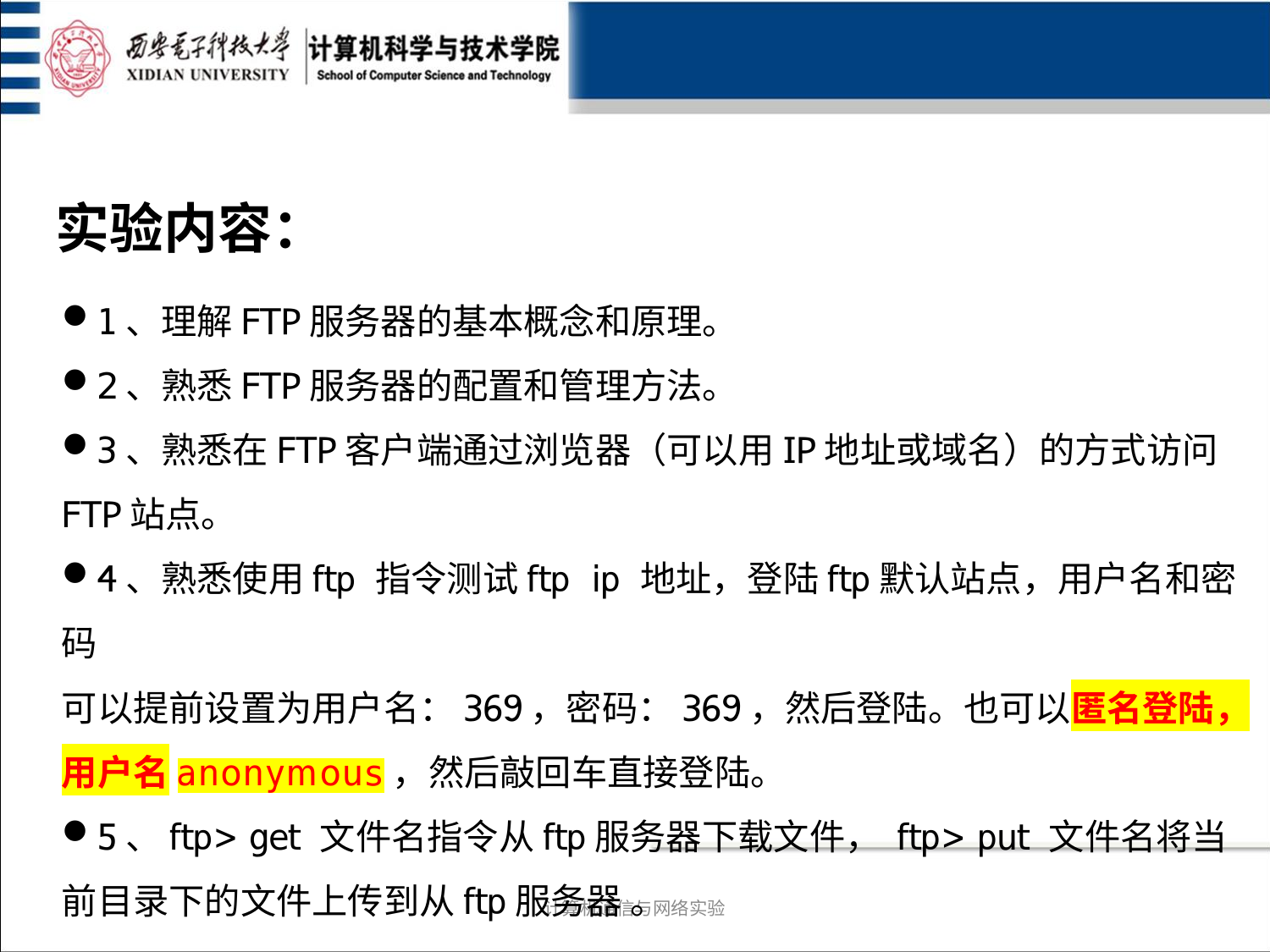

实验内容：
1、理解FTP服务器的基本概念和原理。
2、熟悉FTP服务器的配置和管理方法。
3、熟悉在FTP客户端通过浏览器（可以用IP地址或域名）的方式访问FTP站点。
4、熟悉使用ftp 指令测试ftp  ip 地址，登陆ftp默认站点，用户名和密码
可以提前设置为用户名：369，密码：369，然后登陆。也可以匿名登陆，
用户名anonymous，然后敲回车直接登陆。
5、ftp> get 文件名指令从ftp服务器下载文件， ftp> put 文件名将当前目录下的文件上传到从ftp服务器 。

计算机通信与网络实验